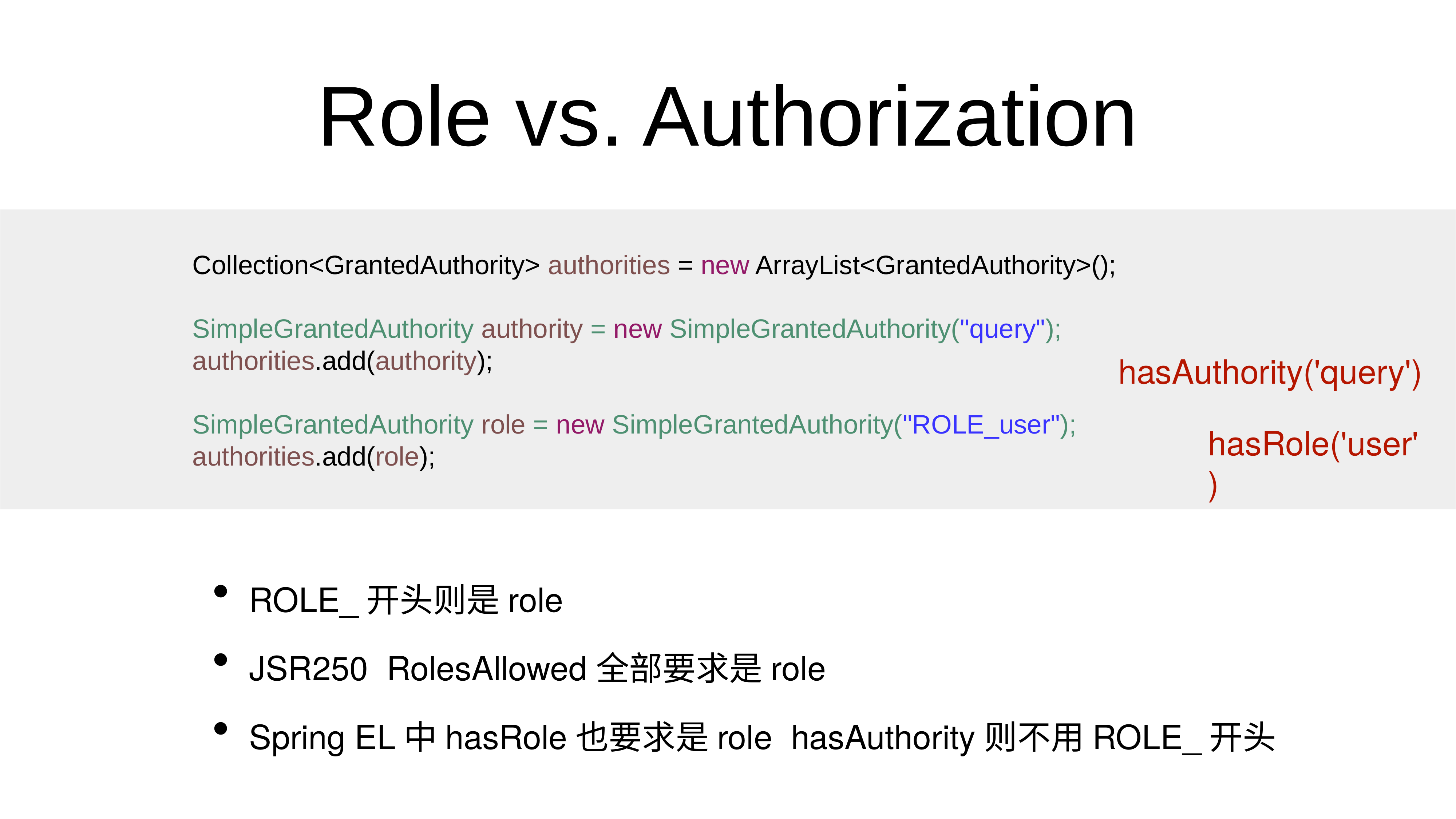

# Role vs. Authorization

Collection<GrantedAuthority> authorities = new ArrayList<GrantedAuthority>();

SimpleGrantedAuthority authority = new SimpleGrantedAuthority("query");
authorities.add(authority);

SimpleGrantedAuthority role = new SimpleGrantedAuthority("ROLE_user");
authorities.add(role);
hasAuthority('query')
hasRole('user')
ROLE_开头则是role
JSR250  RolesAllowed全部要求是role
Spring EL中hasRole也要求是role  hasAuthority则不用ROLE_开头